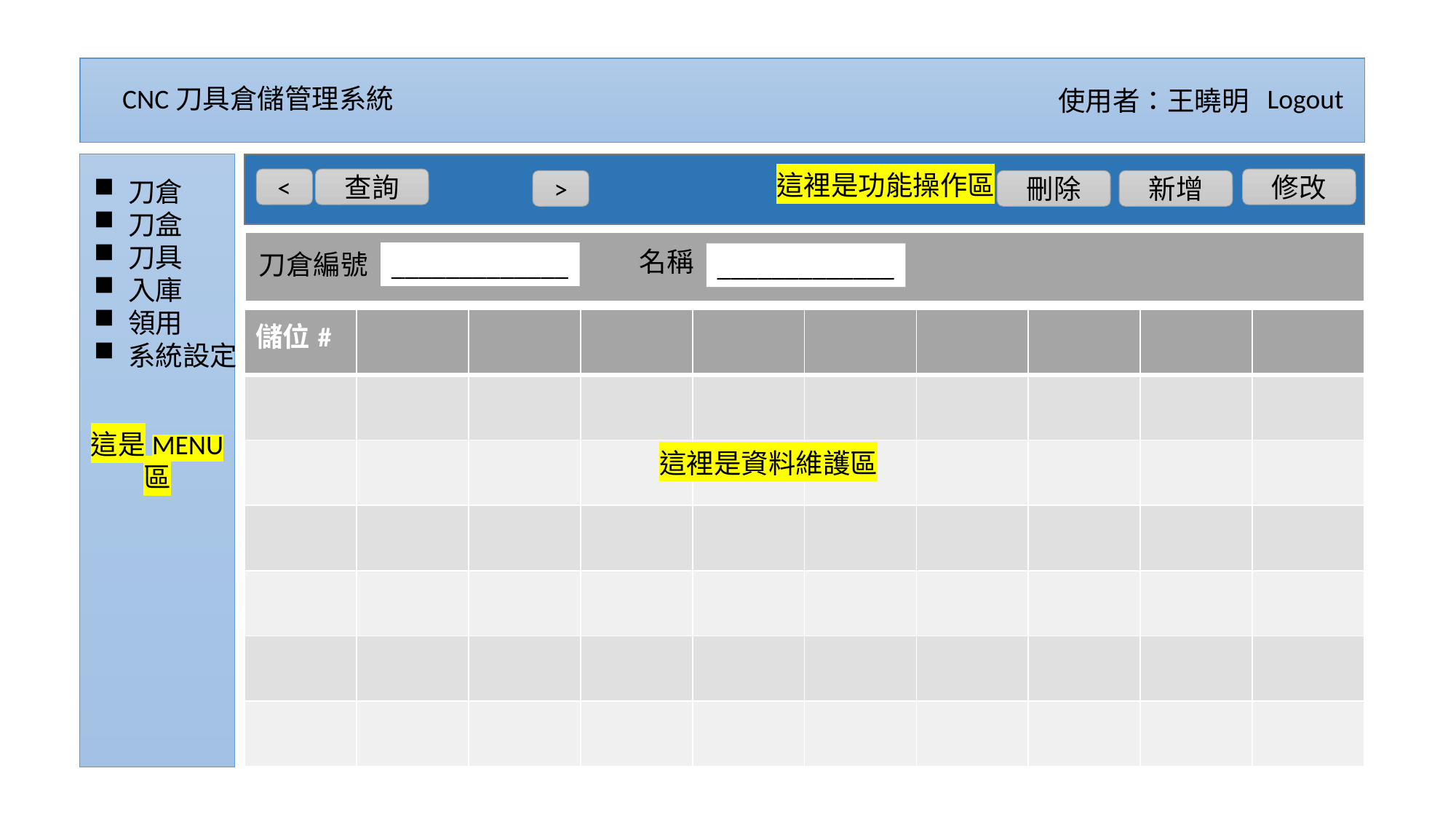

CNC刀具倉儲管理系統
Logout
使用者：王曉明
這是MENU區

這裡是功能操作區
<
查詢
刀倉
刀盒
刀具
入庫
領用
系統設定
修改
>
刪除
新增

名稱
刀倉編號
_____________
_____________
| 儲位# |  |  |  |  |  |  |  |  |  |
| --- | --- | --- | --- | --- | --- | --- | --- | --- | --- |
|  |  |  |  |  |  |  |  |  |  |
|  |  |  |  |  |  |  |  |  |  |
|  |  |  |  |  |  |  |  |  |  |
|  |  |  |  |  |  |  |  |  |  |
|  |  |  |  |  |  |  |  |  |  |
|  |  |  |  |  |  |  |  |  |  |
這裡是資料維護區